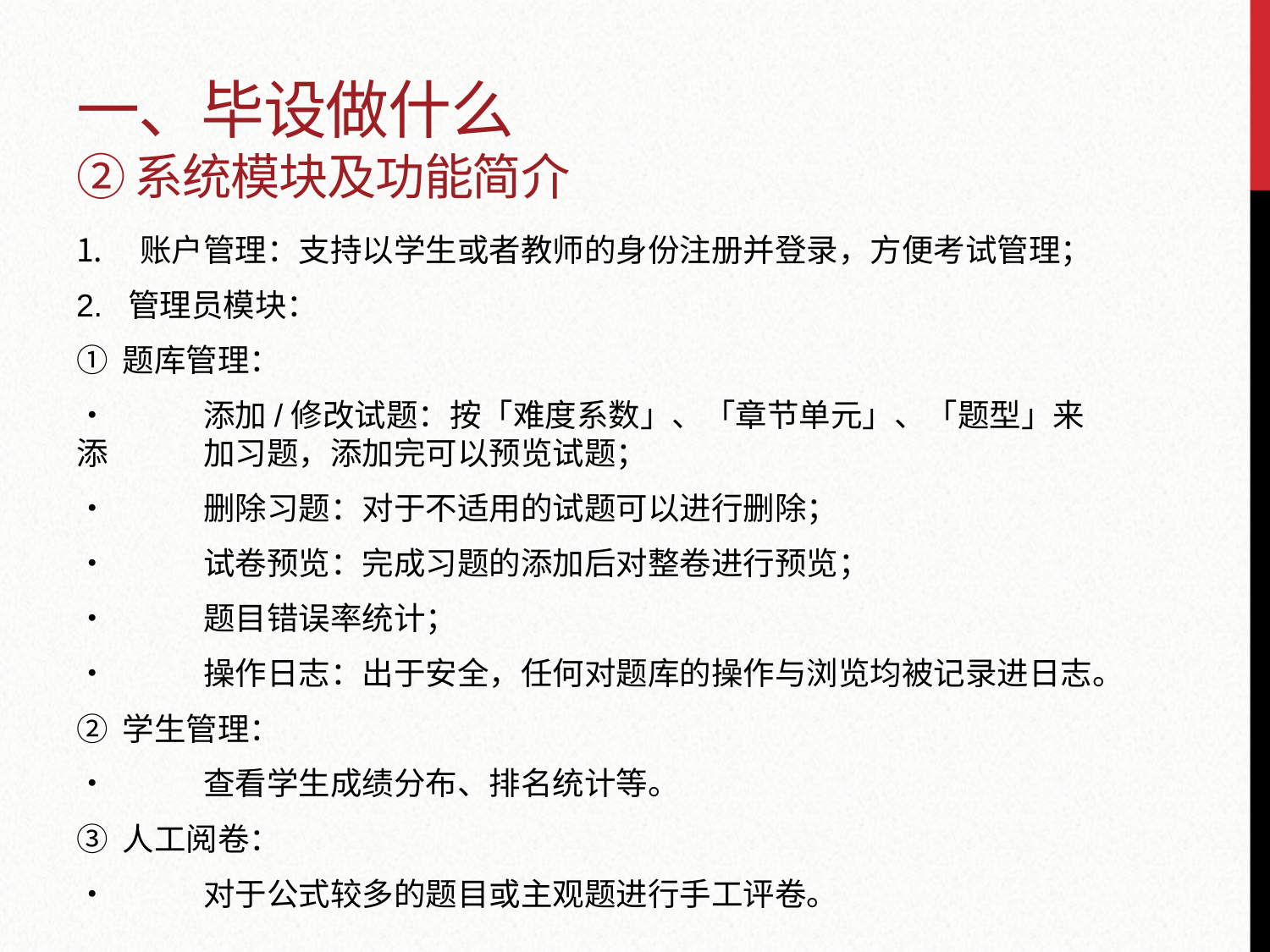

# 一、毕设做什么 ② 系统模块及功能简介
账户管理：支持以学生或者教师的身份注册并登录，方便考试管理；
2.  管理员模块：
① 题库管理：
•	添加/修改试题：按「难度系数」、「章节单元」、「题型」来添	加习题，添加完可以预览试题；
•	删除习题：对于不适用的试题可以进行删除；
•	试卷预览：完成习题的添加后对整卷进行预览；
•	题目错误率统计；
•	操作日志：出于安全，任何对题库的操作与浏览均被记录进日志。
② 学生管理：
•	查看学生成绩分布、排名统计等。
③ 人工阅卷：
•	对于公式较多的题目或主观题进行手工评卷。